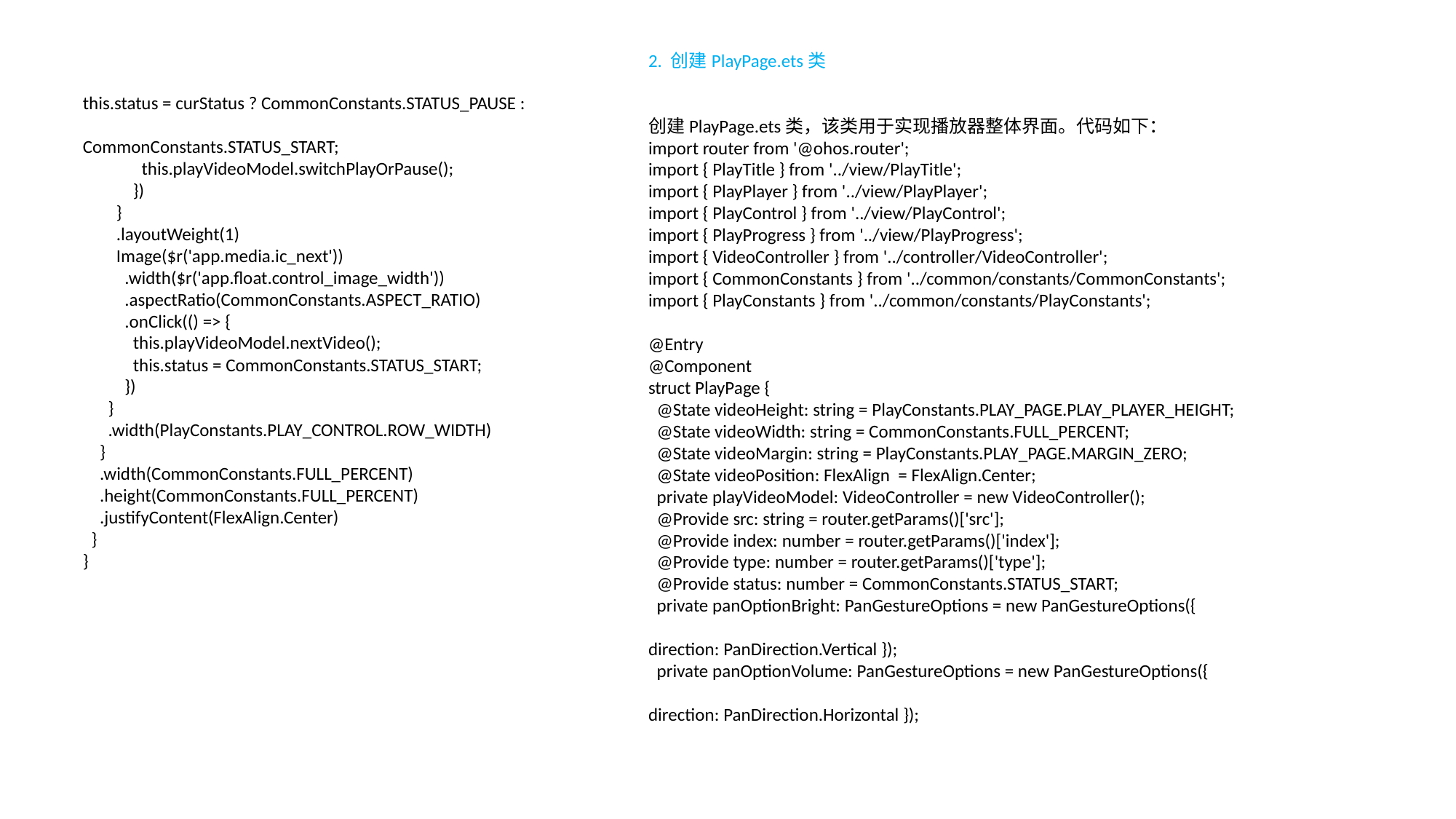

2. 创建PlayPage.ets类

创建PlayPage.ets类，该类用于实现播放器整体界面。代码如下：
import router from '@ohos.router';
import { PlayTitle } from '../view/PlayTitle';
import { PlayPlayer } from '../view/PlayPlayer';
import { PlayControl } from '../view/PlayControl';
import { PlayProgress } from '../view/PlayProgress';
import { VideoController } from '../controller/VideoController';
import { CommonConstants } from '../common/constants/CommonConstants';
import { PlayConstants } from '../common/constants/PlayConstants';

@Entry
@Component
struct PlayPage {
  @State videoHeight: string = PlayConstants.PLAY_PAGE.PLAY_PLAYER_HEIGHT;
  @State videoWidth: string = CommonConstants.FULL_PERCENT;
  @State videoMargin: string = PlayConstants.PLAY_PAGE.MARGIN_ZERO;
  @State videoPosition: FlexAlign  = FlexAlign.Center;
  private playVideoModel: VideoController = new VideoController();
  @Provide src: string = router.getParams()['src'];
  @Provide index: number = router.getParams()['index'];
  @Provide type: number = router.getParams()['type'];
  @Provide status: number = CommonConstants.STATUS_START;
  private panOptionBright: PanGestureOptions = new PanGestureOptions({

direction: PanDirection.Vertical });
  private panOptionVolume: PanGestureOptions = new PanGestureOptions({

direction: PanDirection.Horizontal });

this.status = curStatus ? CommonConstants.STATUS_PAUSE :

CommonConstants.STATUS_START;
              this.playVideoModel.switchPlayOrPause();
            })
        }
        .layoutWeight(1)
        Image($r('app.media.ic_next'))
          .width($r('app.float.control_image_width'))
          .aspectRatio(CommonConstants.ASPECT_RATIO)
          .onClick(() => {
            this.playVideoModel.nextVideo();
            this.status = CommonConstants.STATUS_START;
          })
      }
      .width(PlayConstants.PLAY_CONTROL.ROW_WIDTH)
    }
    .width(CommonConstants.FULL_PERCENT)
    .height(CommonConstants.FULL_PERCENT)
    .justifyContent(FlexAlign.Center)
  }
}